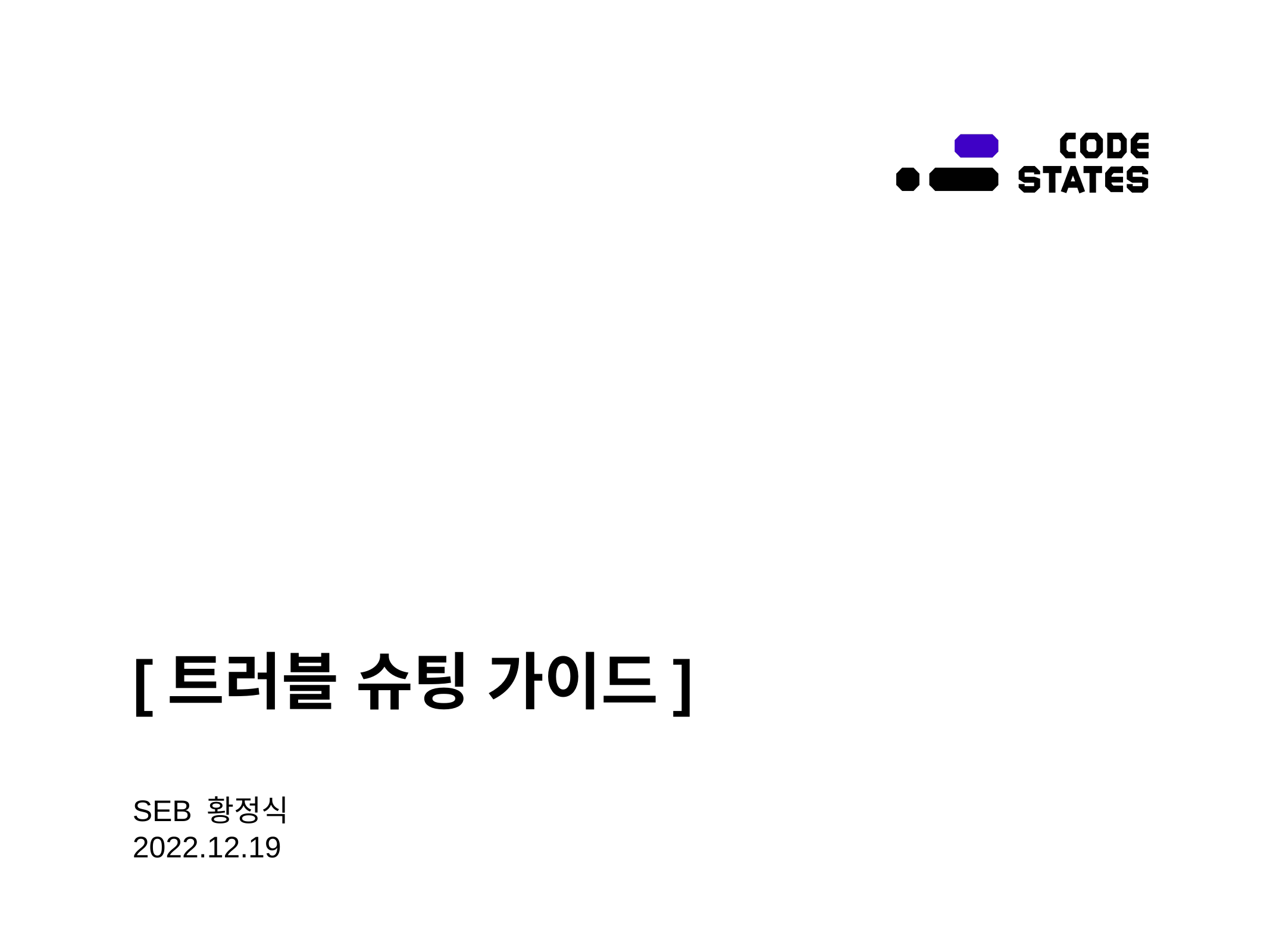

# [트러블 슈팅 가이드]
SEB 황정식
2022.12.19